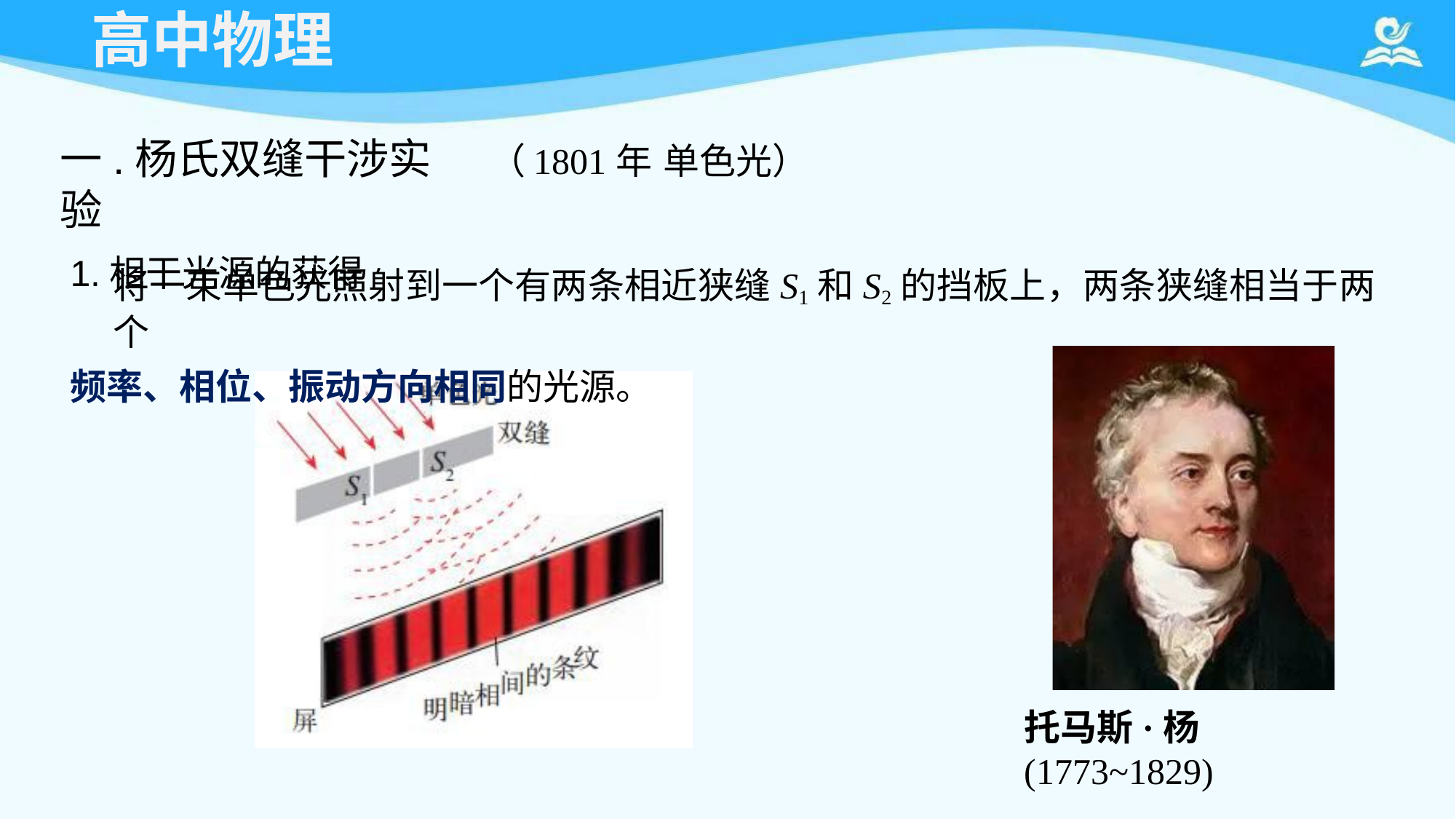

# 高中物理
一.杨氏双缝干涉实验
1.相干光源的获得
（1801年	单色光）
将一束单色光照射到一个有两条相近狭缝S1和S2的挡板上，两条狭缝相当于两个
频率、相位、振动方向相同的光源。

托马斯·杨(1773~1829)